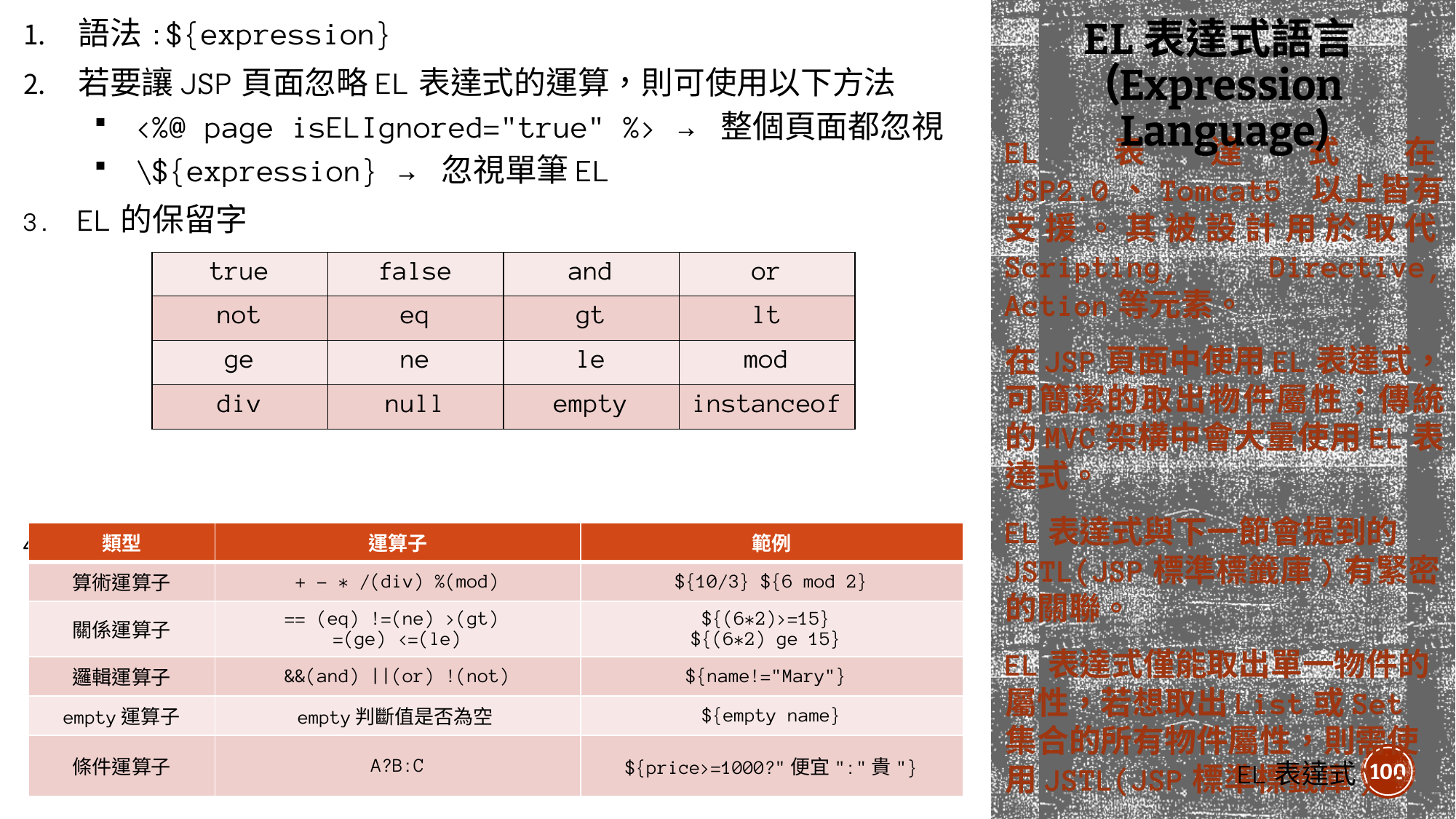

EL表達式語言(Expression Language)
語法:${expression}
若要讓JSP頁面忽略EL表達式的運算，則可使用以下方法
<%@ page isELIgnored="true" %> → 整個頁面都忽視
\${expression} → 忽視單筆EL
EL的保留字

EL的運算子

EL表達式在JSP2.0、Tomcat5 以上皆有支援。其被設計用於取代Scripting, Directive, Action等元素。
在JSP頁面中使用EL表達式，可簡潔的取出物件屬性；傳統的MVC架構中會大量使用EL表達式。
EL表達式與下一節會提到的JSTL(JSP標準標籤庫)有緊密的關聯。
EL表達式僅能取出單一物件的屬性，若想取出List或Set集合的所有物件屬性，則需使用JSTL(JSP標準標籤庫)。
| true | false | and | or |
| --- | --- | --- | --- |
| not | eq | gt | lt |
| ge | ne | le | mod |
| div | null | empty | instanceof |
| 類型 | 運算子 | 範例 |
| --- | --- | --- |
| 算術運算子 | + - \* /(div) %(mod) | ${10/3} ${6 mod 2} |
| 關係運算子 | == (eq) !=(ne) >(gt) =(ge) <=(le) | ${(6\*2)>=15} ${(6\*2) ge 15} |
| 邏輯運算子 | &&(and) ||(or) !(not) | ${name!="Mary"} |
| empty運算子 | empty判斷值是否為空 | ${empty name} |
| 條件運算子 | A?B:C | ${price>=1000?"便宜":"貴"} |
100
EL表達式